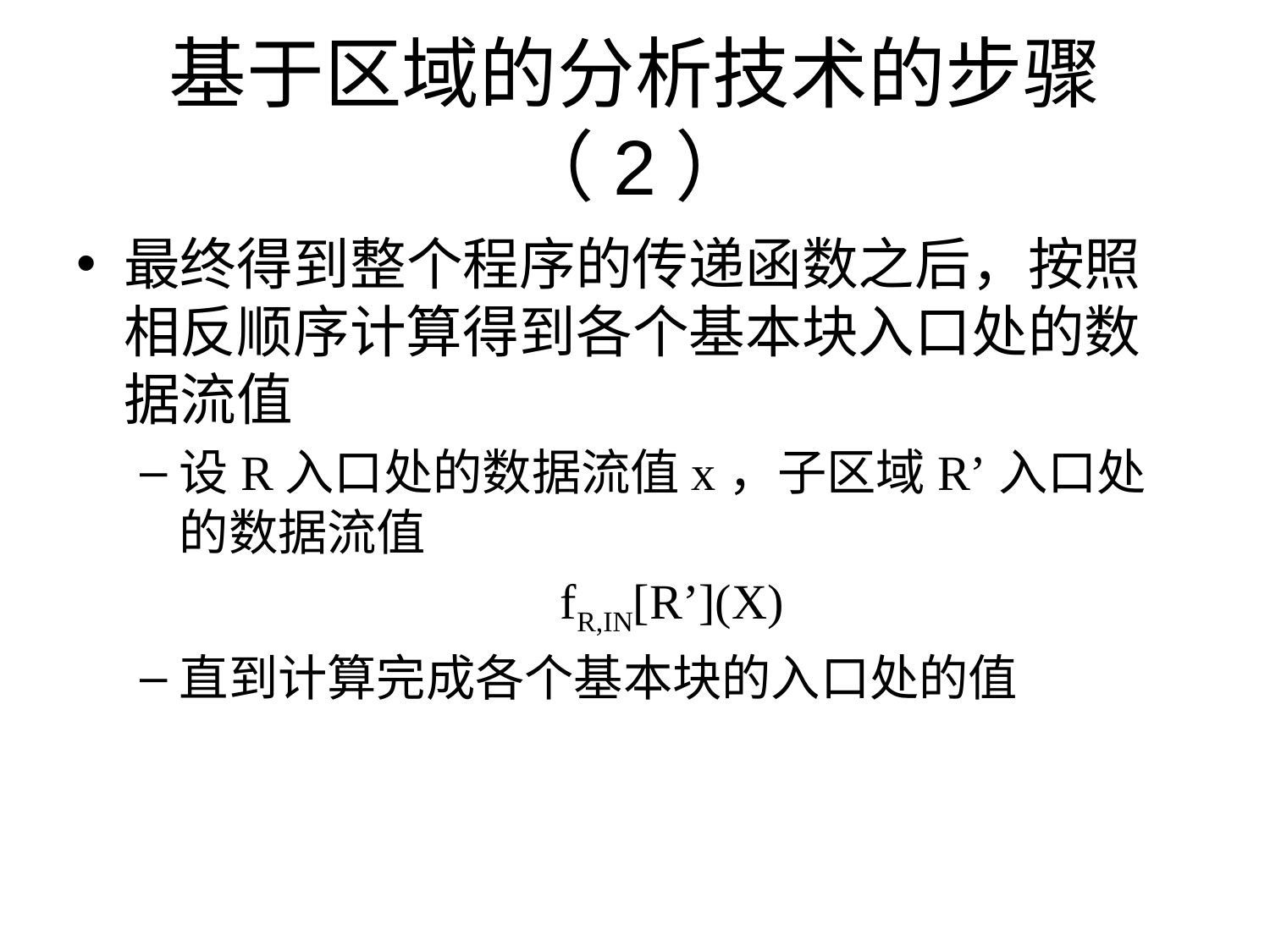

# 基于区域的分析技术的步骤（2）
最终得到整个程序的传递函数之后，按照相反顺序计算得到各个基本块入口处的数据流值
设R入口处的数据流值x，子区域R’入口处的数据流值
				fR,IN[R’](X)
直到计算完成各个基本块的入口处的值